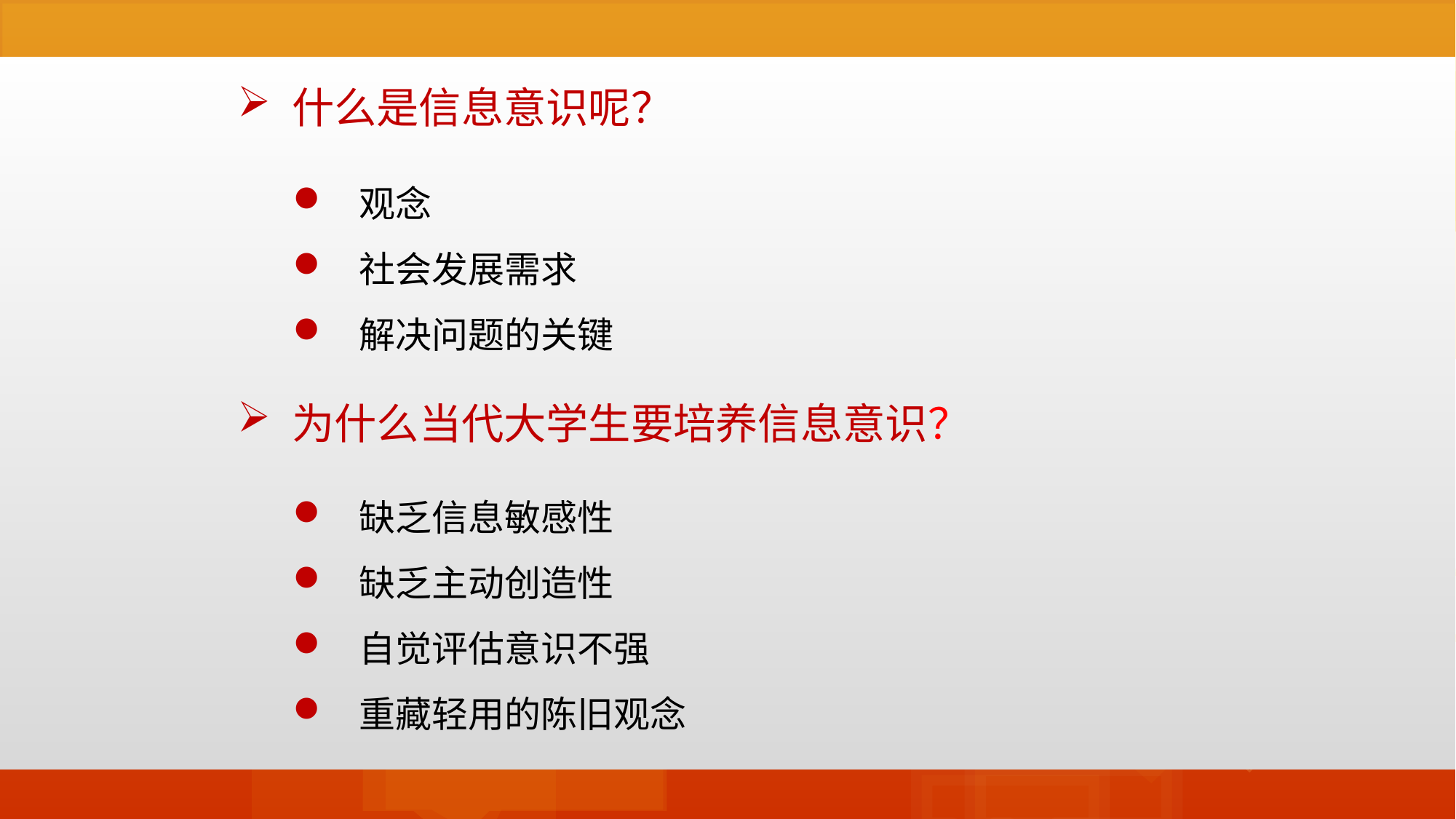

什么是信息意识呢？
  观念
  社会发展需求
  解决问题的关键
为什么当代大学生要培养信息意识？
  缺乏信息敏感性
  缺乏主动创造性
  自觉评估意识不强
  重藏轻用的陈旧观念